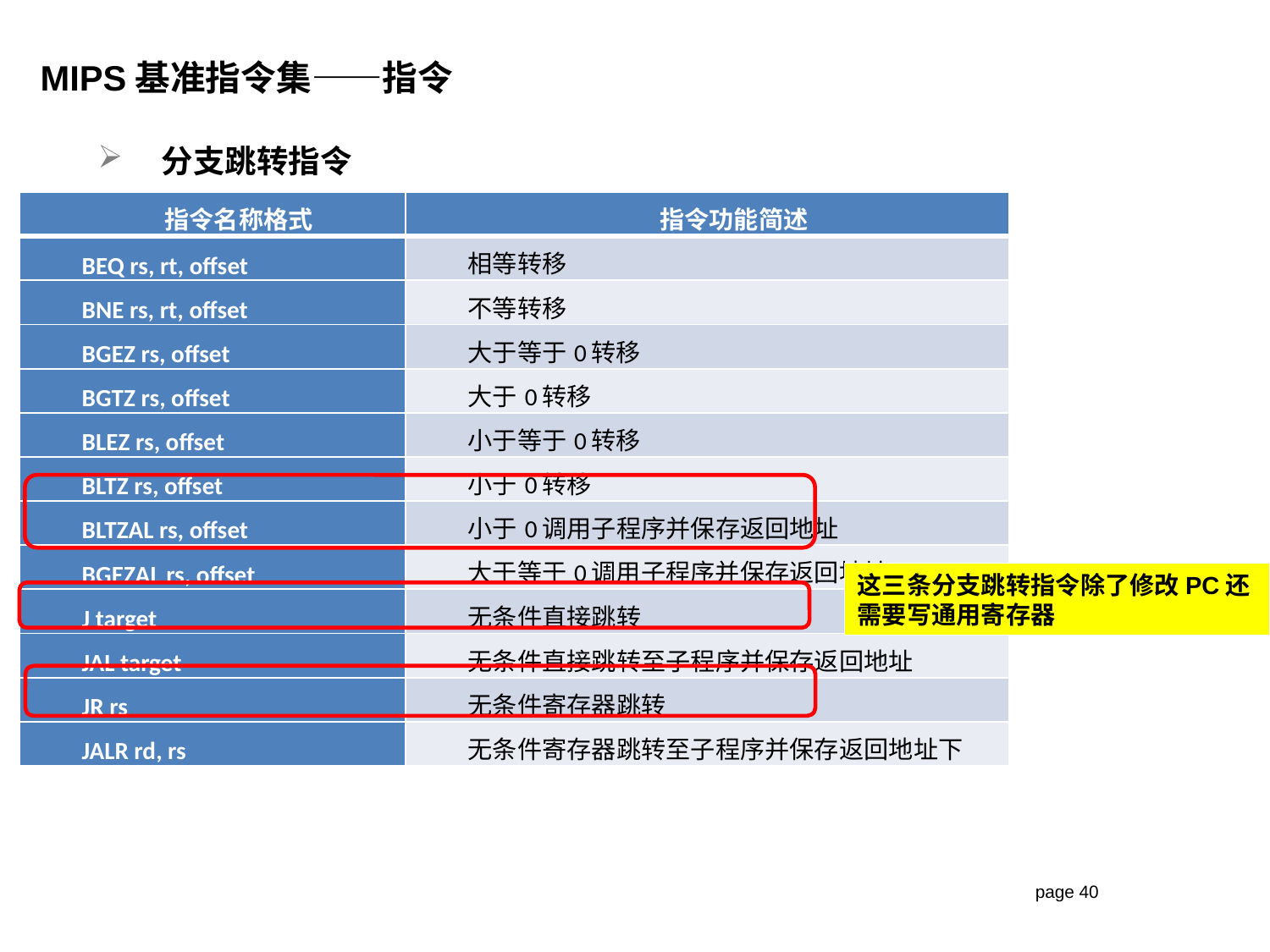

MIPS基准指令集——指令
分支跳转指令
| 指令名称格式 | 指令功能简述 |
| --- | --- |
| BEQ rs, rt, offset | 相等转移 |
| BNE rs, rt, offset | 不等转移 |
| BGEZ rs, offset | 大于等于0转移 |
| BGTZ rs, offset | 大于0转移 |
| BLEZ rs, offset | 小于等于0转移 |
| BLTZ rs, offset | 小于0转移 |
| BLTZAL rs, offset | 小于0调用子程序并保存返回地址 |
| BGEZAL rs, offset | 大于等于0调用子程序并保存返回地址 |
| J target | 无条件直接跳转 |
| JAL target | 无条件直接跳转至子程序并保存返回地址 |
| JR rs | 无条件寄存器跳转 |
| JALR rd, rs | 无条件寄存器跳转至子程序并保存返回地址下 |

这三条分支跳转指令除了修改PC还需要写通用寄存器

page 40